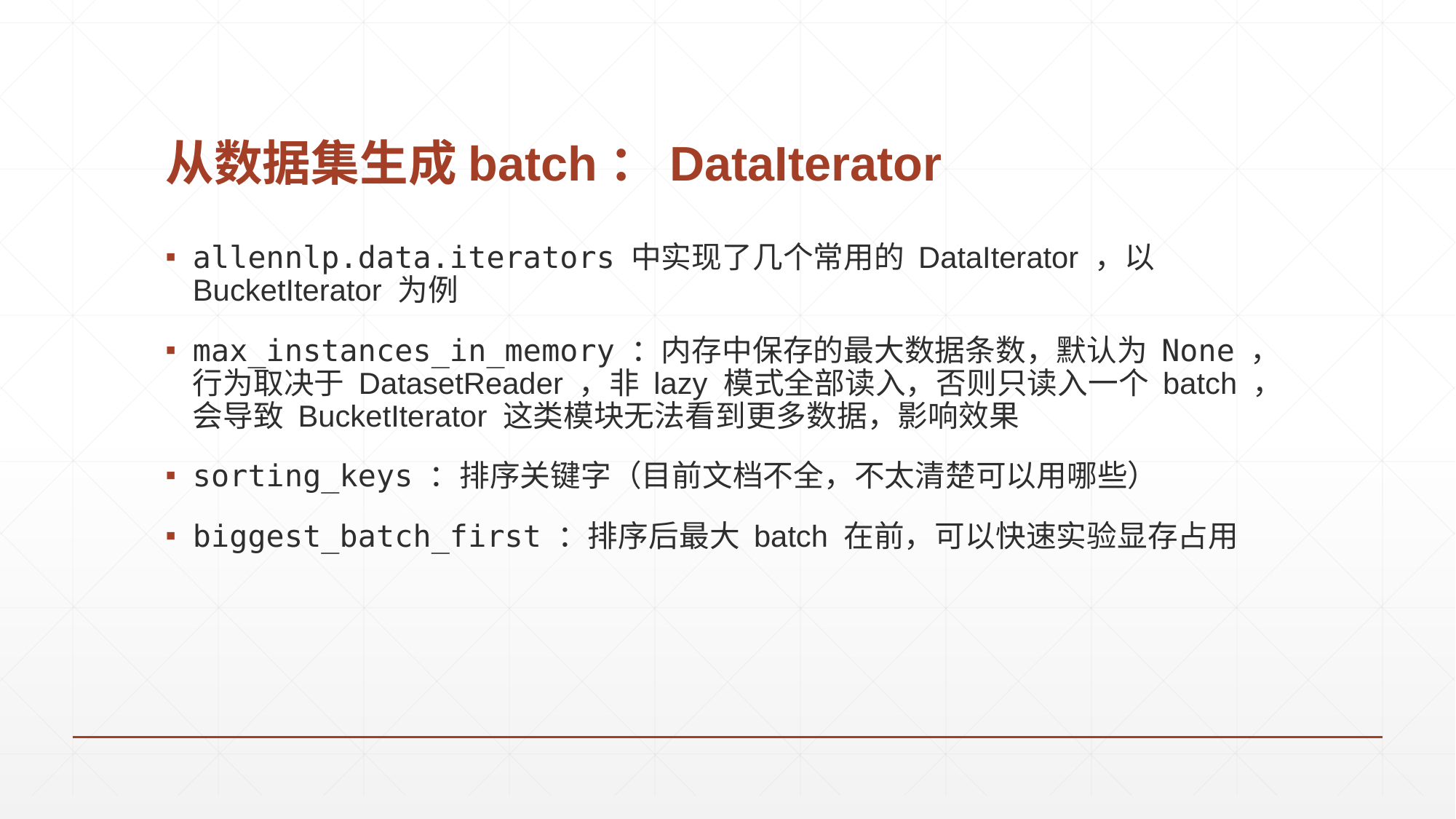

# 从数据集生成batch：DataIterator
allennlp.data.iterators 中实现了几个常用的 DataIterator ，以 BucketIterator 为例
max_instances_in_memory ：内存中保存的最大数据条数，默认为 None ，行为取决于 DatasetReader ，非 lazy 模式全部读入，否则只读入一个 batch ，会导致 BucketIterator 这类模块无法看到更多数据，影响效果
sorting_keys ：排序关键字（目前文档不全，不太清楚可以用哪些）
biggest_batch_first ：排序后最大 batch 在前，可以快速实验显存占用